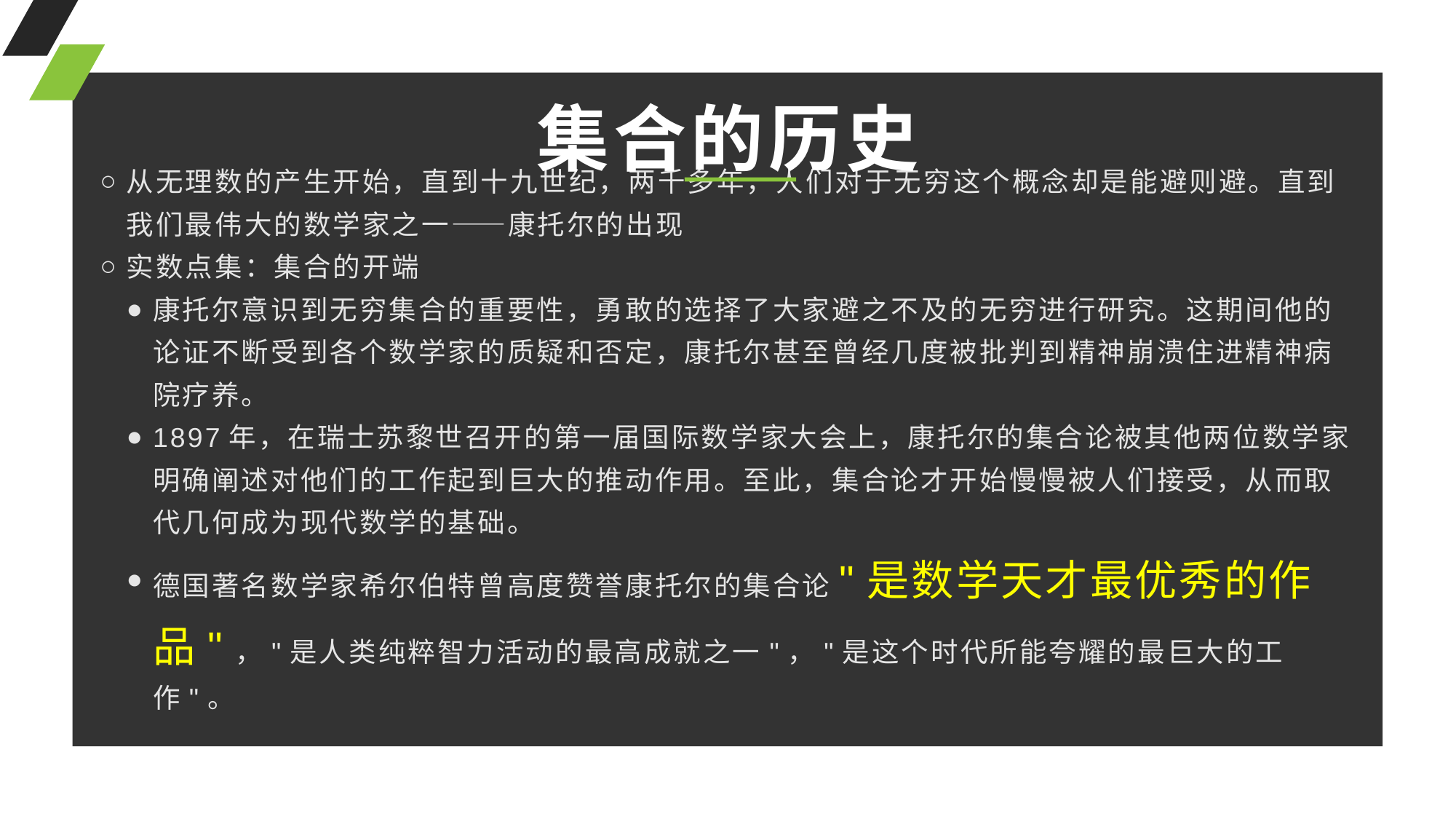

集合的历史

从无理数的产生开始，直到十九世纪，两千多年，人们对于无穷这个概念却是能避则避。直到我们最伟大的数学家之一——康托尔的出现
实数点集：集合的开端
康托尔意识到无穷集合的重要性，勇敢的选择了大家避之不及的无穷进行研究。这期间他的论证不断受到各个数学家的质疑和否定，康托尔甚至曾经几度被批判到精神崩溃住进精神病院疗养。
1897年，在瑞士苏黎世召开的第一届国际数学家大会上，康托尔的集合论被其他两位数学家明确阐述对他们的工作起到巨大的推动作用。至此，集合论才开始慢慢被人们接受，从而取代几何成为现代数学的基础。
德国著名数学家希尔伯特曾高度赞誉康托尔的集合论"是数学天才最优秀的作品"，"是人类纯粹智力活动的最高成就之一"，"是这个时代所能夸耀的最巨大的工作"。